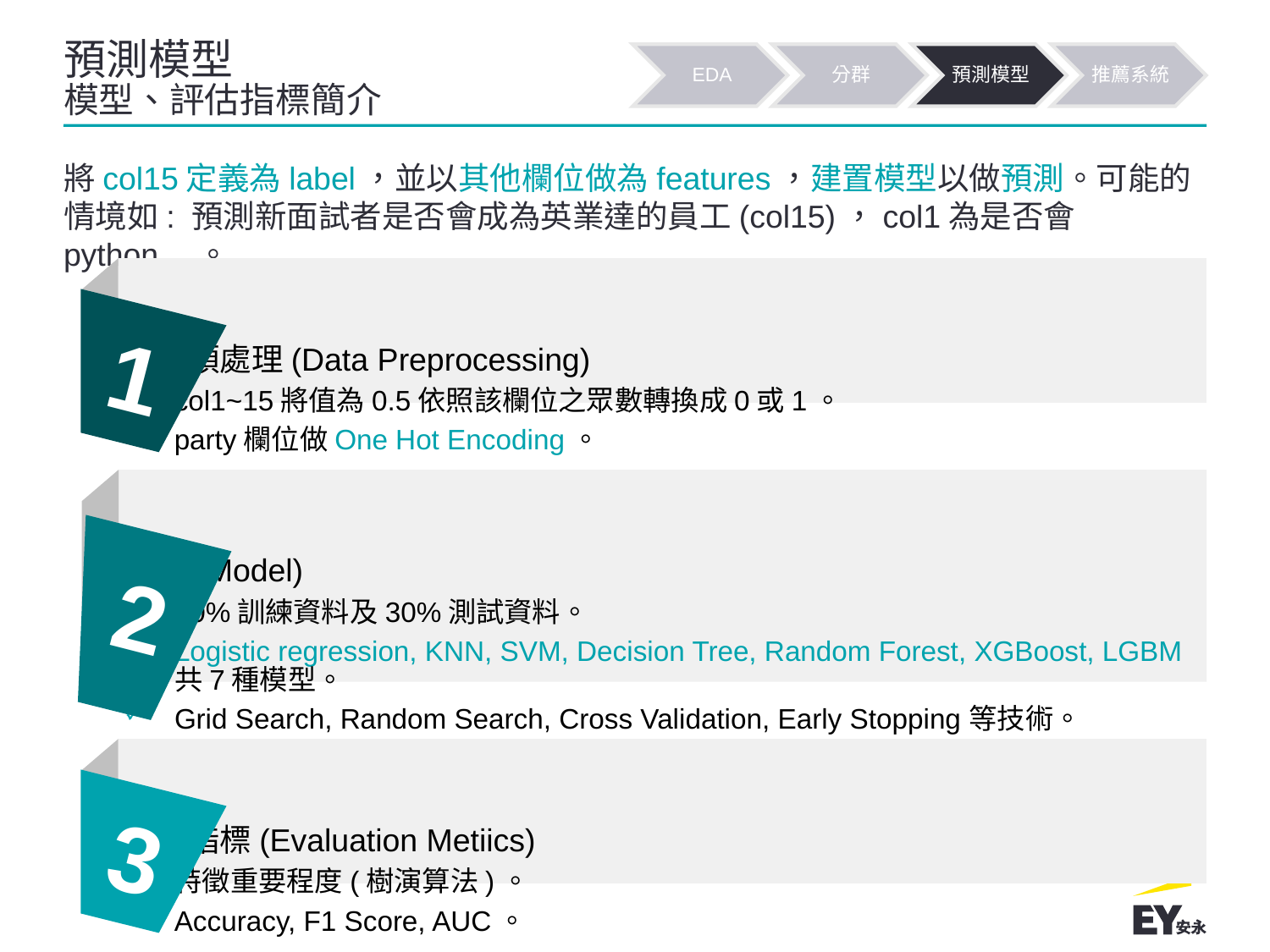

預測模型
模型、評估指標簡介
EDA
分群
預測模型
推薦系統
將col15定義為label，並以其他欄位做為features，建置模型以做預測。可能的情境如: 預測新面試者是否會成為英業達的員工(col15)，col1為是否會python…。
資料預處理(Data Preprocessing)
col1~15將值為0.5依照該欄位之眾數轉換成0或1。
party欄位做One Hot Encoding。

1

模型(Model)
70%訓練資料及30%測試資料。
Logistic regression, KNN, SVM, Decision Tree, Random Forest, XGBoost, LGBM共7種模型。
Grid Search, Random Search, Cross Validation, Early Stopping等技術。

2

評估指標(Evaluation Metiics)
特徵重要程度(樹演算法)。
Accuracy, F1 Score, AUC。

3